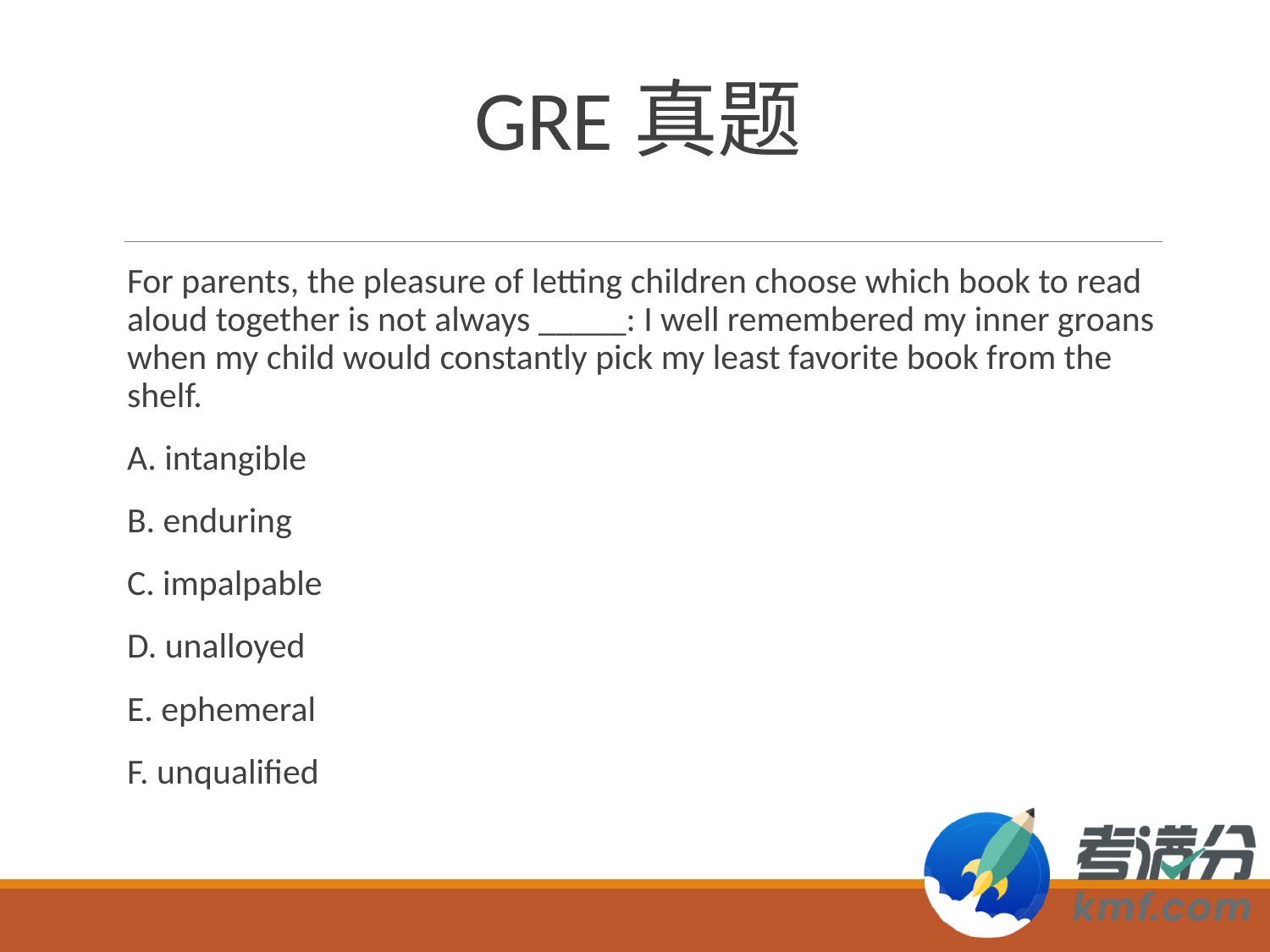

# GRE真题
For parents, the pleasure of letting children choose which book to read aloud together is not always _____: I well remembered my inner groans when my child would constantly pick my least favorite book from the shelf.
A. intangible
B. enduring
C. impalpable
D. unalloyed
E. ephemeral
F. unqualified